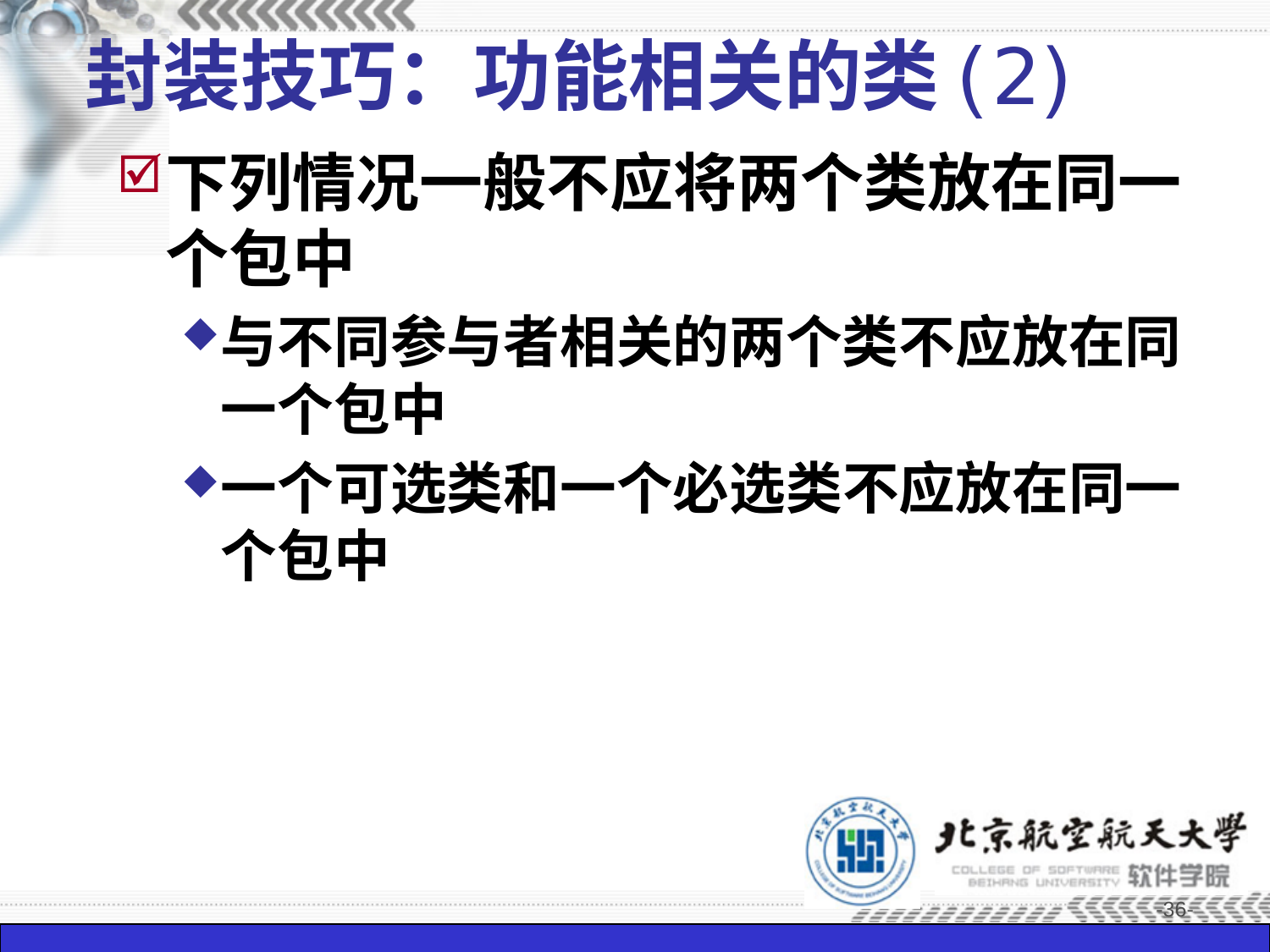

# 封装技巧：功能相关的类(2)
下列情况一般不应将两个类放在同一个包中
与不同参与者相关的两个类不应放在同一个包中
一个可选类和一个必选类不应放在同一个包中

-36-